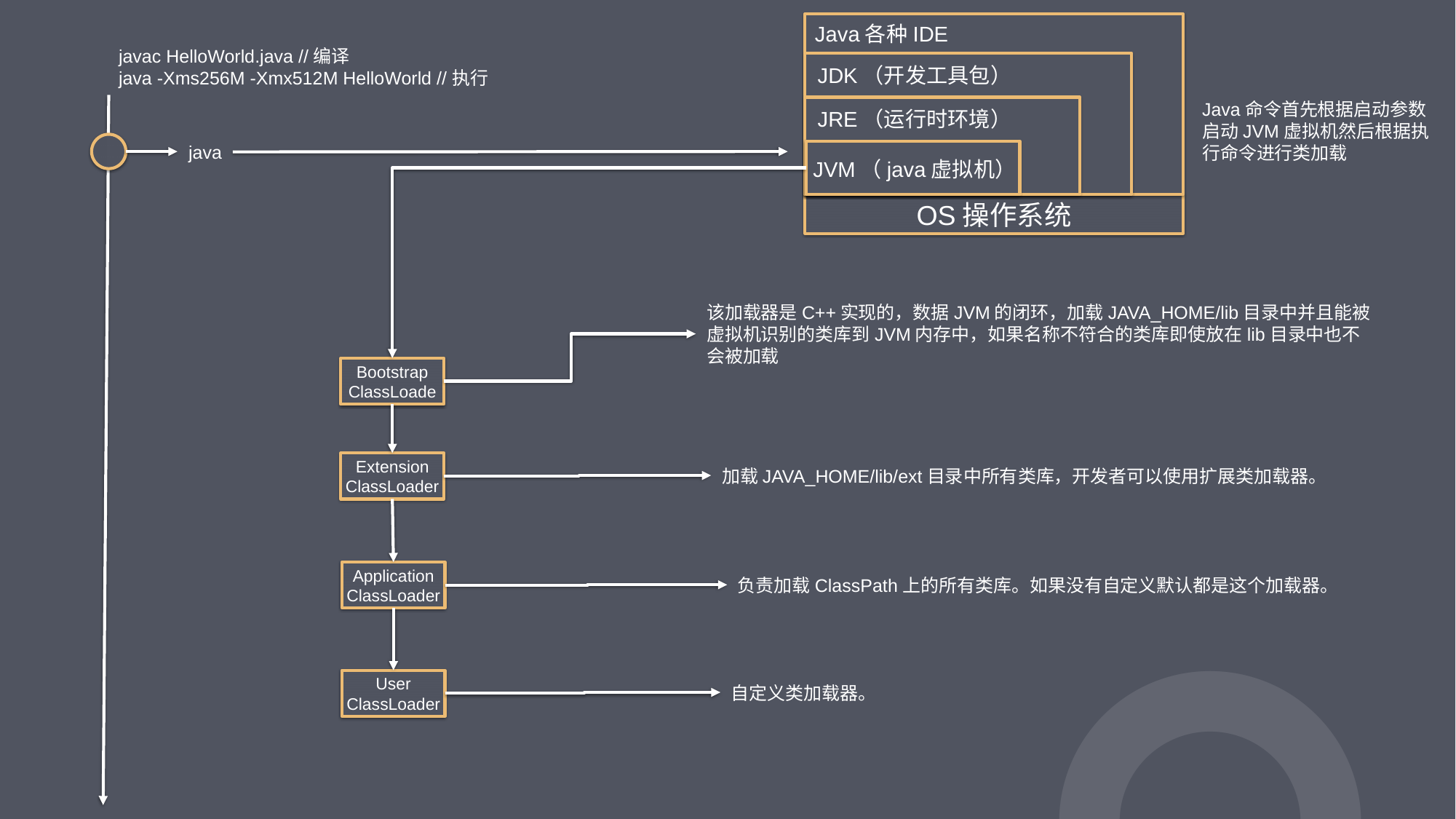

Java各种IDE

JDK（开发工具包）

JRE（运行时环境）

JVM（java虚拟机）
OS操作系统
javac HelloWorld.java //编译
java -Xms256M -Xmx512M HelloWorld //执行
Java命令首先根据启动参数
启动JVM虚拟机然后根据执
行命令进行类加载

java
该加载器是C++实现的，数据JVM的闭环，加载JAVA_HOME/lib目录中并且能被
虚拟机识别的类库到JVM内存中，如果名称不符合的类库即使放在lib目录中也不
会被加载
Bootstrap ClassLoade
Extension ClassLoader
加载JAVA_HOME/lib/ext目录中所有类库，开发者可以使用扩展类加载器。
Application ClassLoader
负责加载ClassPath上的所有类库。如果没有自定义默认都是这个加载器。
User ClassLoader
自定义类加载器。